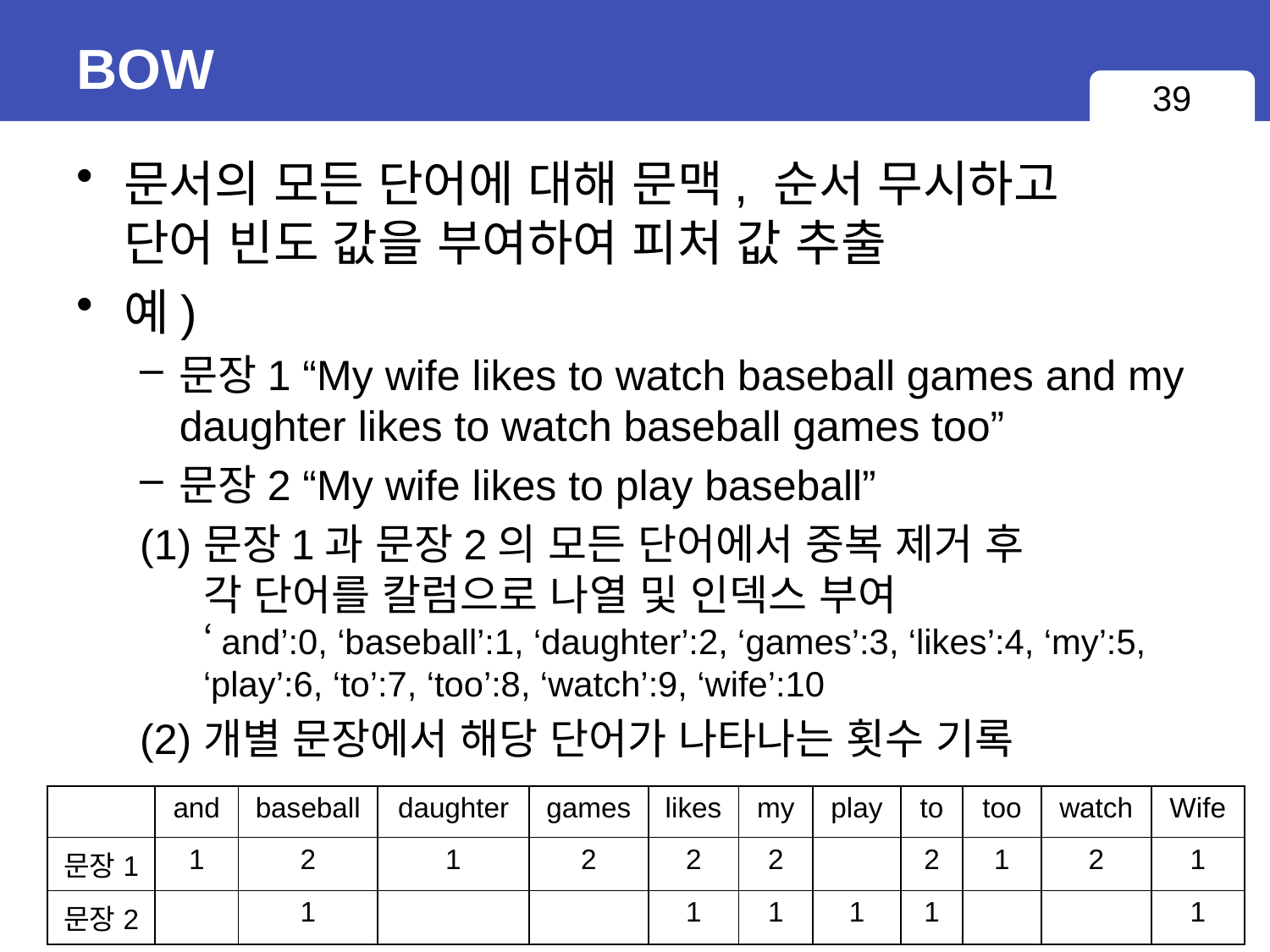

# BOW
39
문서의 모든 단어에 대해 문맥, 순서 무시하고
단어 빈도 값을 부여하여 피처 값 추출
예)
문장1 “My wife likes to watch baseball games and my daughter likes to watch baseball games too”
문장2 “My wife likes to play baseball”
문장1과 문장2의 모든 단어에서 중복 제거 후
각 단어를 칼럼으로 나열 및 인덱스 부여
‘and’:0, ‘baseball’:1, ‘daughter’:2, ‘games’:3, ‘likes’:4, ‘my’:5, ‘play’:6, ‘to’:7, ‘too’:8, ‘watch’:9, ‘wife’:10
개별 문장에서 해당 단어가 나타나는 횟수 기록
|  | and | baseball | daughter | games | likes | my | play | to | too | watch | Wife |
| --- | --- | --- | --- | --- | --- | --- | --- | --- | --- | --- | --- |
| 문장1 | 1 | 2 | 1 | 2 | 2 | 2 |  | 2 | 1 | 2 | 1 |
| 문장2 |  | 1 |  |  | 1 | 1 | 1 | 1 |  |  | 1 |